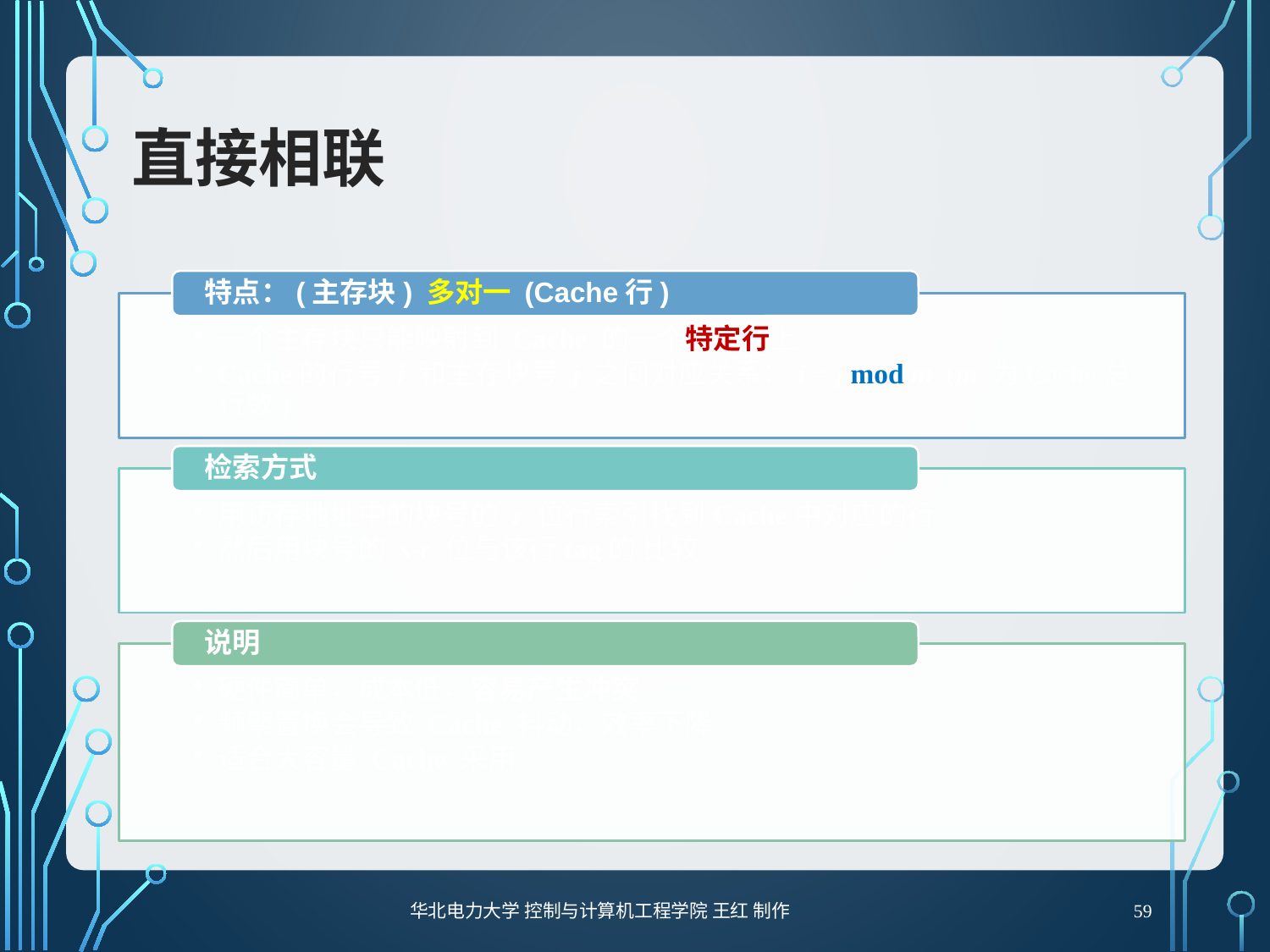

# 直接相联
一个主存块只能映射到 Cache 的一个特定行上
Cache的行号 i 和主存块号 j 之间对应关系：i = j mod m  (m 为Cache总行数)
特点：(主存块) 多对一 (Cache行)
用访存地址中的块号的 r 位行索引找到Cache中对应的行
然后用块号的 s-r 位与该行tag的 比较
检索方式
硬件简单，成本低，容易产生冲突
频繁置换会导致 Cache 抖动，效率下降
适合大容量 Cache 采用
说明
59
华北电力大学 控制与计算机工程学院 王红 制作